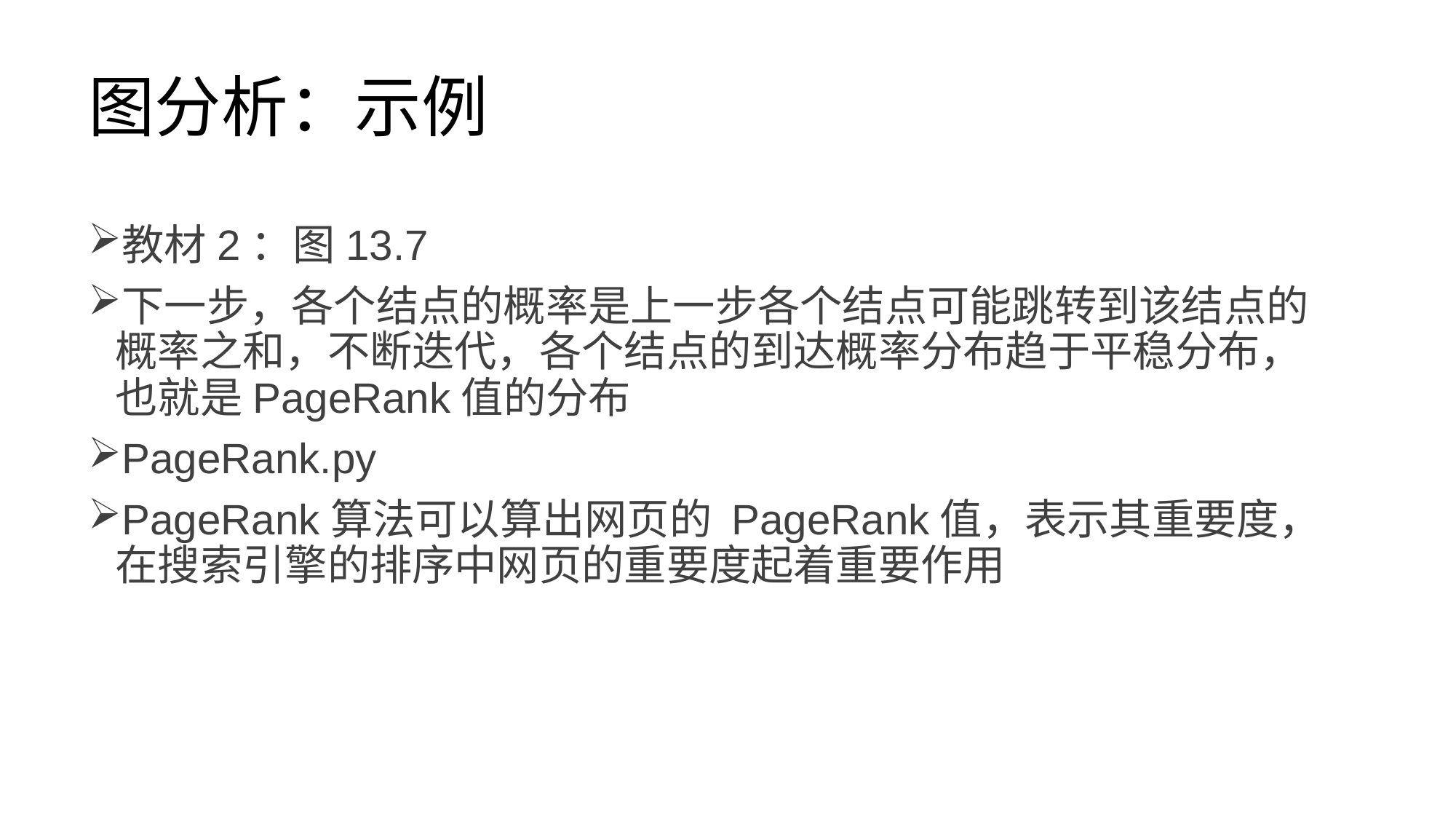

# 图分析：示例
教材2：图13.7
下一步，各个结点的概率是上一步各个结点可能跳转到该结点的概率之和，不断迭代，各个结点的到达概率分布趋于平稳分布，也就是PageRank值的分布
PageRank.py
PageRank算法可以算出网页的 PageRank值，表示其重要度，在搜索引擎的排序中网页的重要度起着重要作用